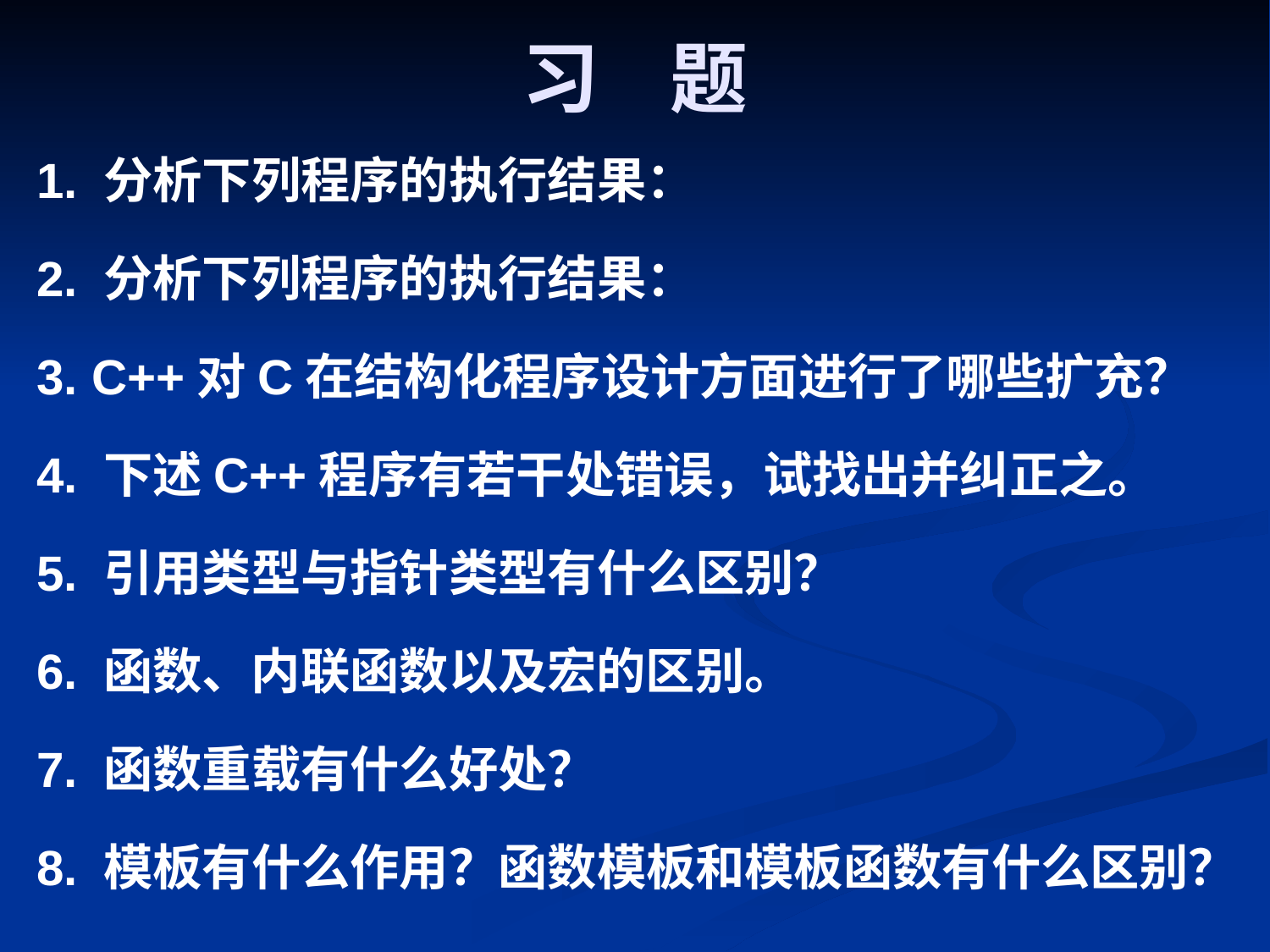

# 习    题
1. 分析下列程序的执行结果：
2. 分析下列程序的执行结果：
3. C++对C在结构化程序设计方面进行了哪些扩充？
4. 下述C++程序有若干处错误，试找出并纠正之。
5. 引用类型与指针类型有什么区别？
6. 函数、内联函数以及宏的区别。
7. 函数重载有什么好处？
8. 模板有什么作用？函数模板和模板函数有什么区别？